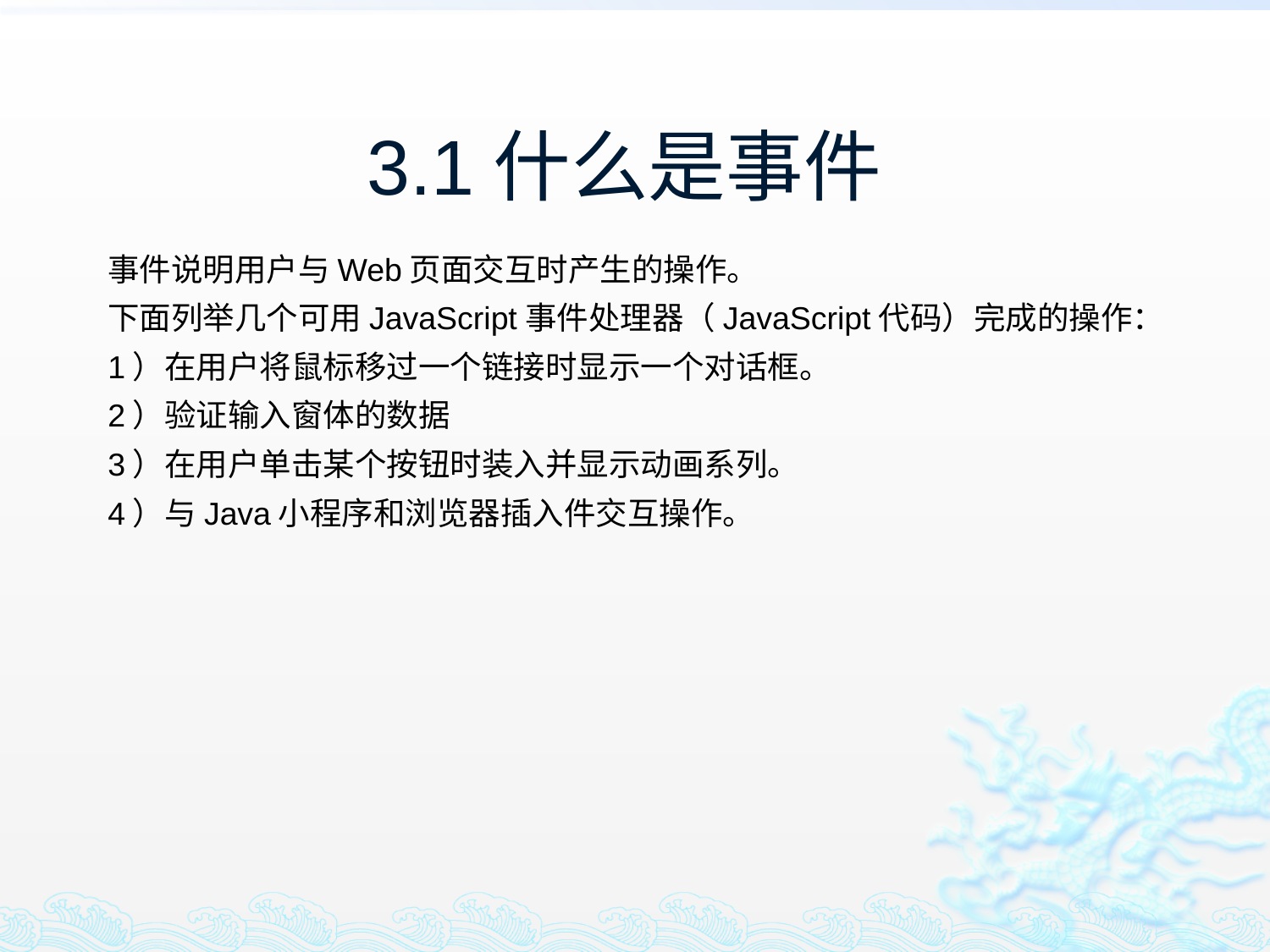

# 3.1什么是事件
事件说明用户与Web页面交互时产生的操作。
下面列举几个可用JavaScript事件处理器（JavaScript代码）完成的操作：
1）在用户将鼠标移过一个链接时显示一个对话框。
2）验证输入窗体的数据
3）在用户单击某个按钮时装入并显示动画系列。
4）与Java小程序和浏览器插入件交互操作。